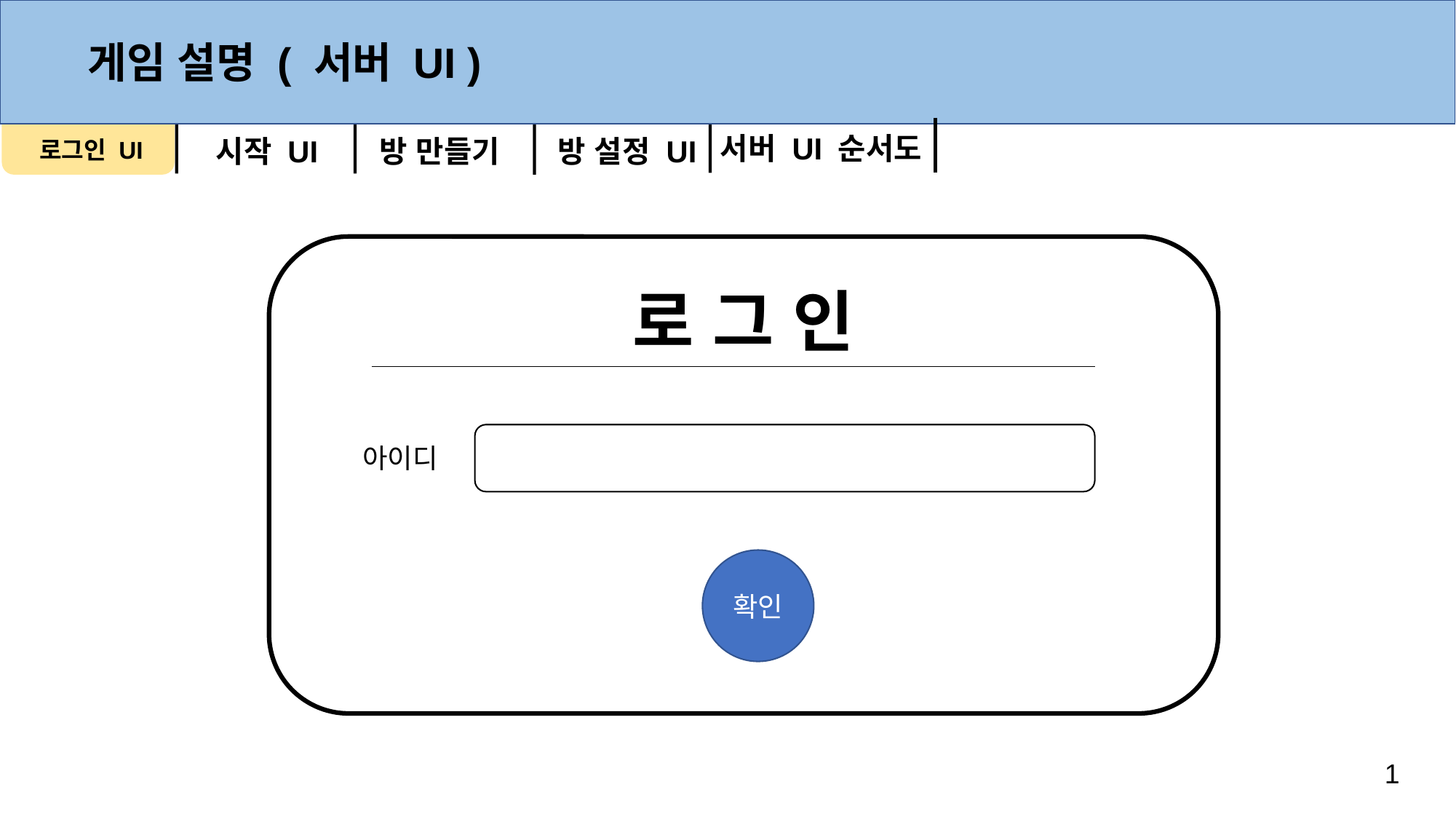

#
게임 설명 ( 서버 UI )

서버 UI 순서도
시작 UI
방 만들기
방 설정 UI
로그인 UI
로 그 인

아이디
확인
1